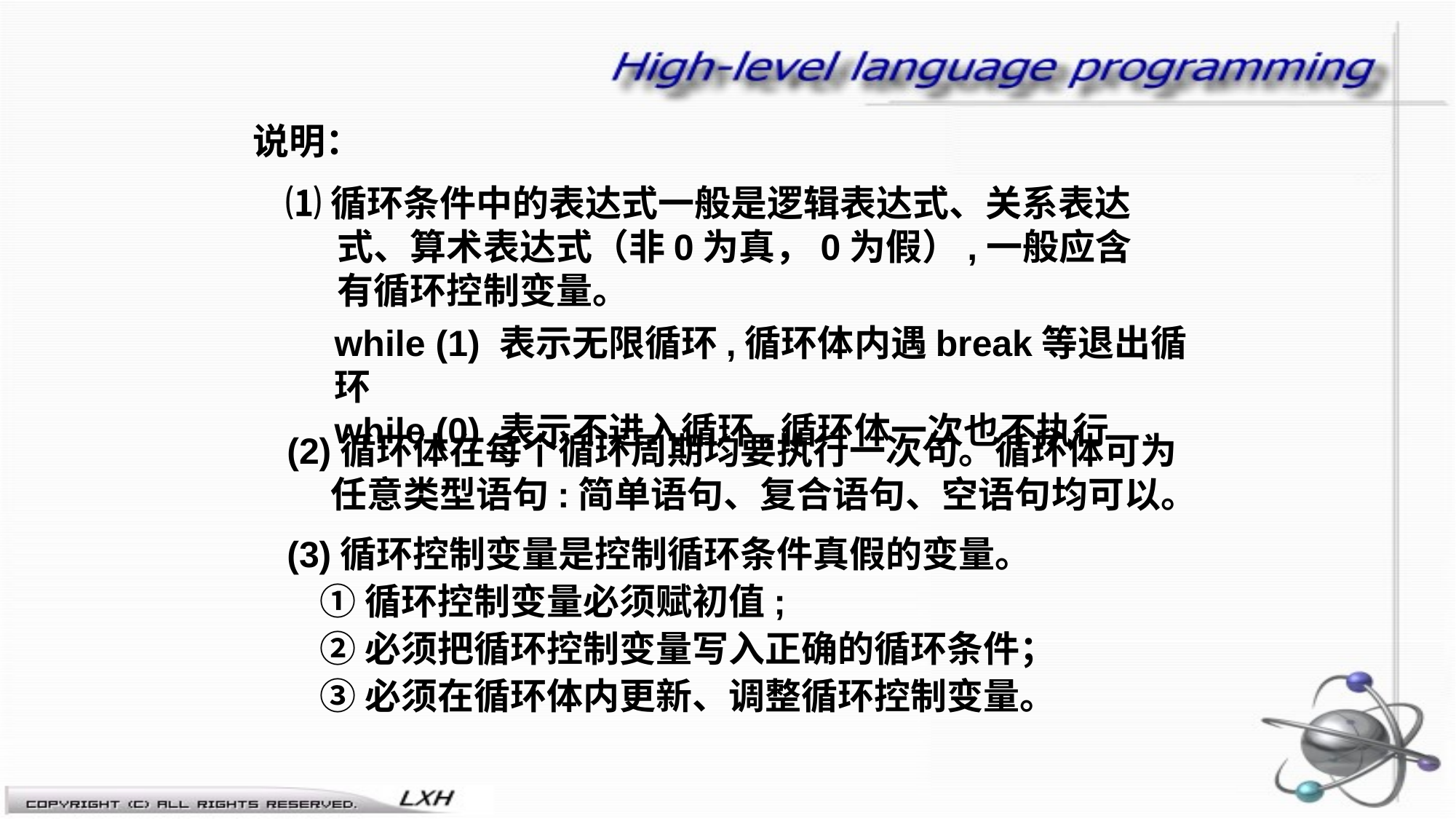

说明：
    ⑴循环条件中的表达式一般是逻辑表达式、关系表达式、算术表达式（非0为真，0为假）,一般应含有循环控制变量。
while (1) 表示无限循环,循环体内遇break等退出循环
while (0) 表示不进入循环,循环体一次也不执行
(2)循环体在每个循环周期均要执行一次句。循环体可为任意类型语句:简单语句、复合语句、空语句均可以。
(3)循环控制变量是控制循环条件真假的变量。
    ①循环控制变量必须赋初值;
    ②必须把循环控制变量写入正确的循环条件；
    ③必须在循环体内更新、调整循环控制变量。